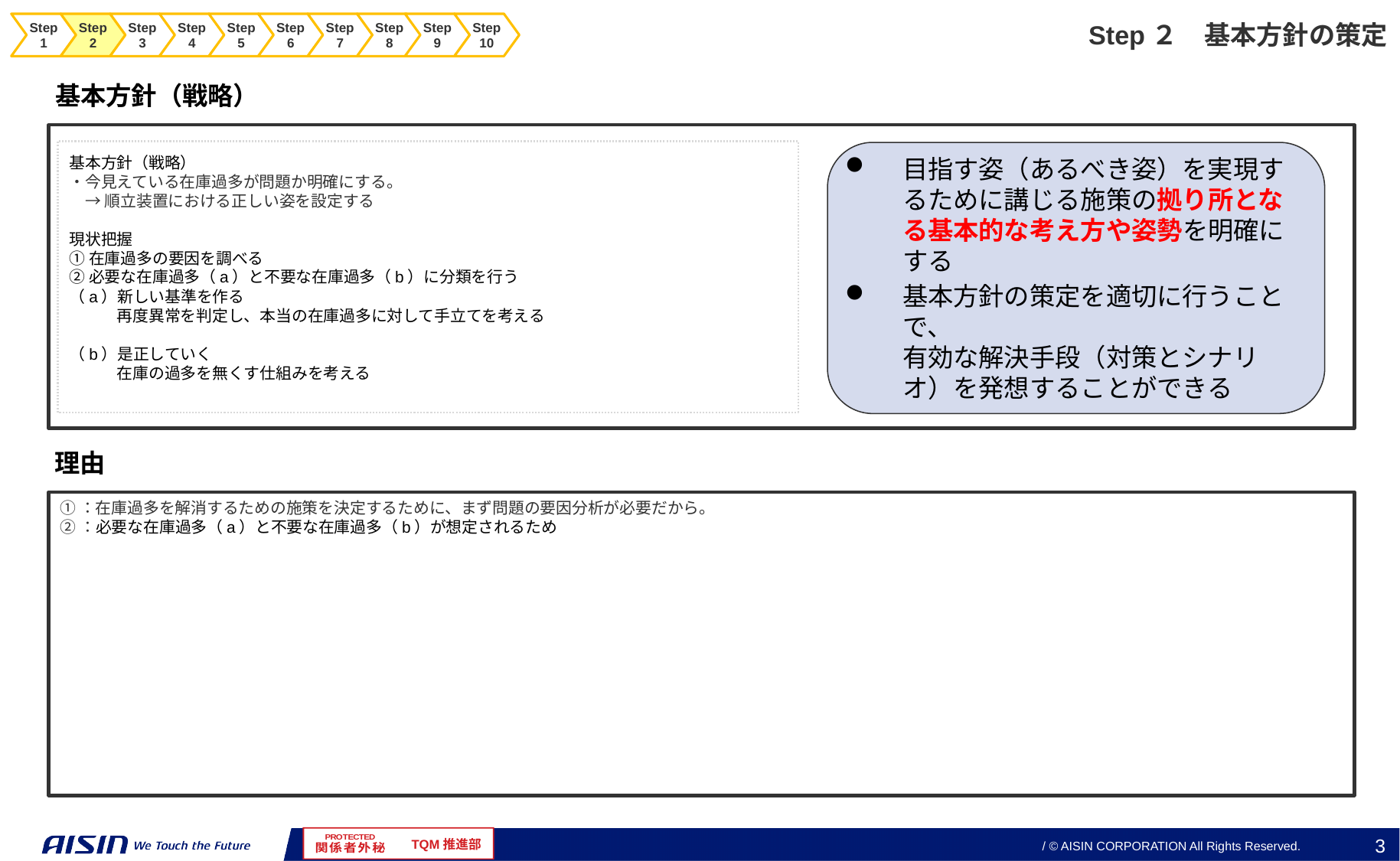

Step２　基本方針の策定
Step1
Step2
Step3
Step4
Step5
Step6
Step7
Step8
Step9
Step10
基本方針（戦略）

基本方針（戦略）
・今見えている在庫過多が問題か明確にする。
　→ 順立装置における正しい姿を設定する

現状把握
①在庫過多の要因を調べる
②必要な在庫過多（a）と不要な在庫過多（b）に分類を行う
（a）新しい基準を作る
　　　再度異常を判定し、本当の在庫過多に対して手立てを考える

（b）是正していく
　　　在庫の過多を無くす仕組みを考える

目指す姿（あるべき姿）を実現するために講じる施策の拠り所となる基本的な考え方や姿勢を明確にする
基本方針の策定を適切に行うことで、
有効な解決手段（対策とシナリオ）を発想することができる
理由
➀：在庫過多を解消するための施策を決定するために、まず問題の要因分析が必要だから。
➁：必要な在庫過多（a）と不要な在庫過多（b）が想定されるため